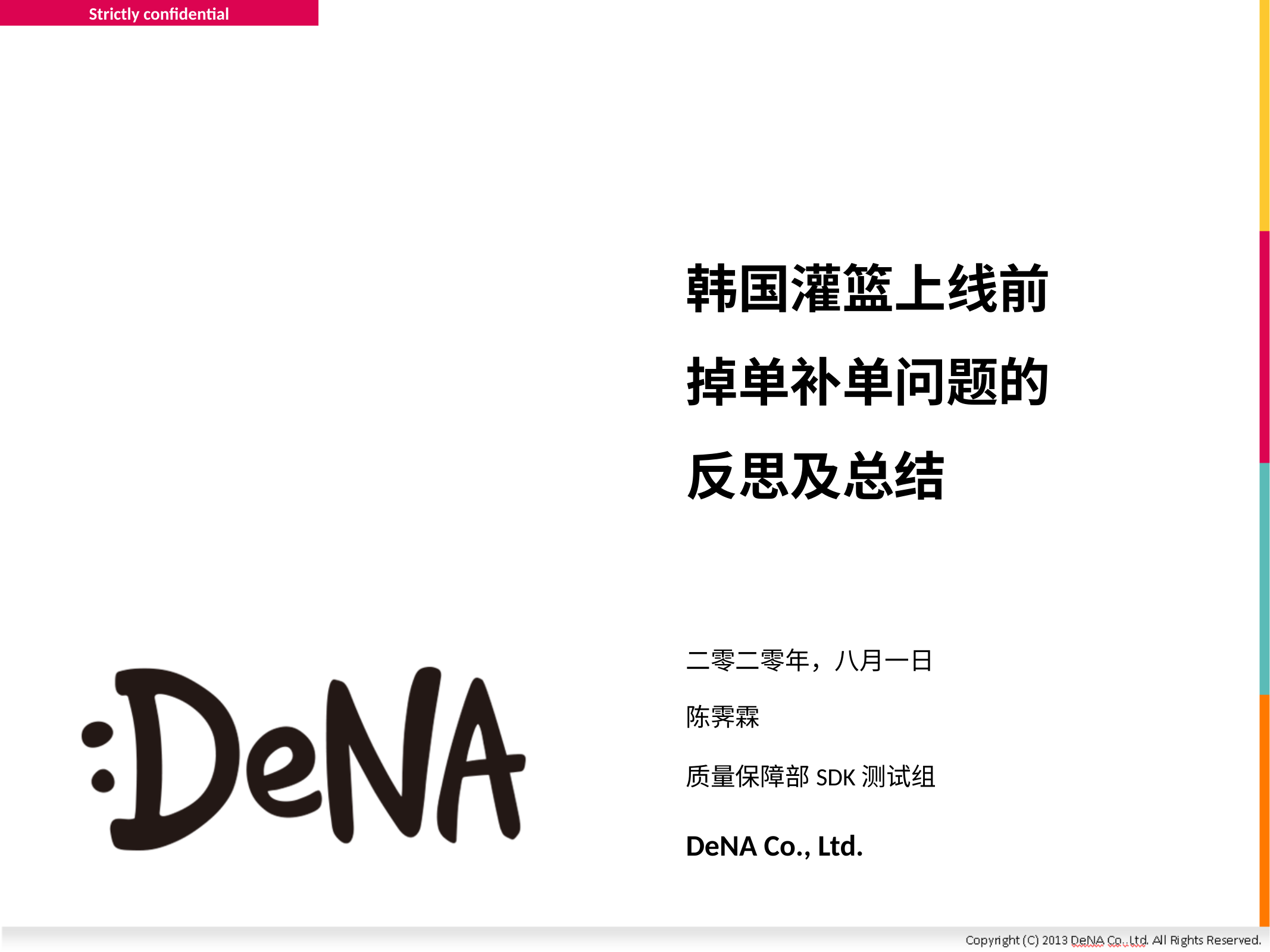

Strictly confidential
# 韩国灌篮上线前 掉单补单问题的 反思及总结
二零二零年，八月一日

陈霁霖

质量保障部SDK测试组
DeNA Co., Ltd.